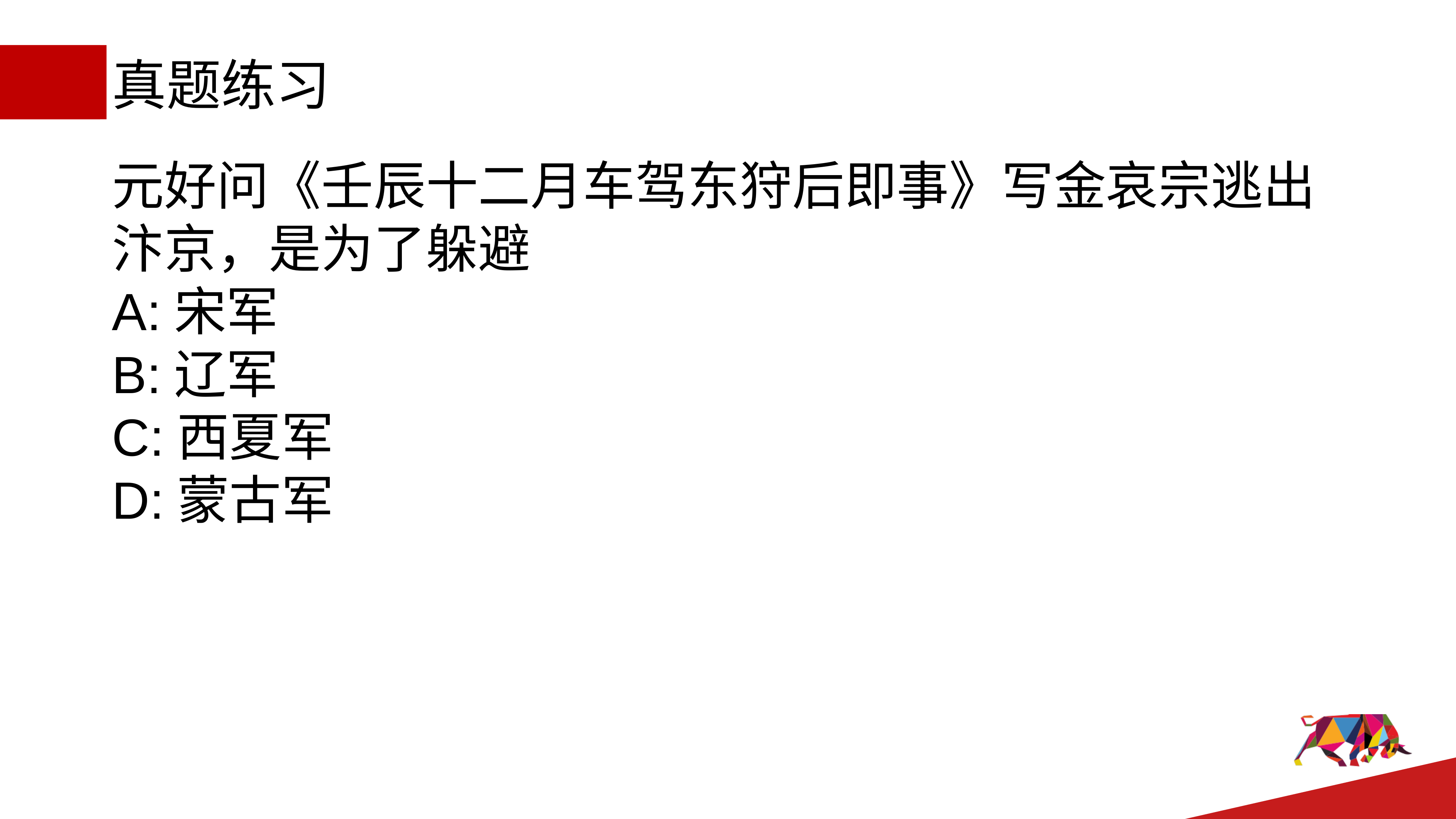

# 真题练习
元好问《壬辰十二月车驾东狩后即事》写金哀宗逃出汴京，是为了躲避
A:宋军
B:辽军
C:西夏军
D:蒙古军